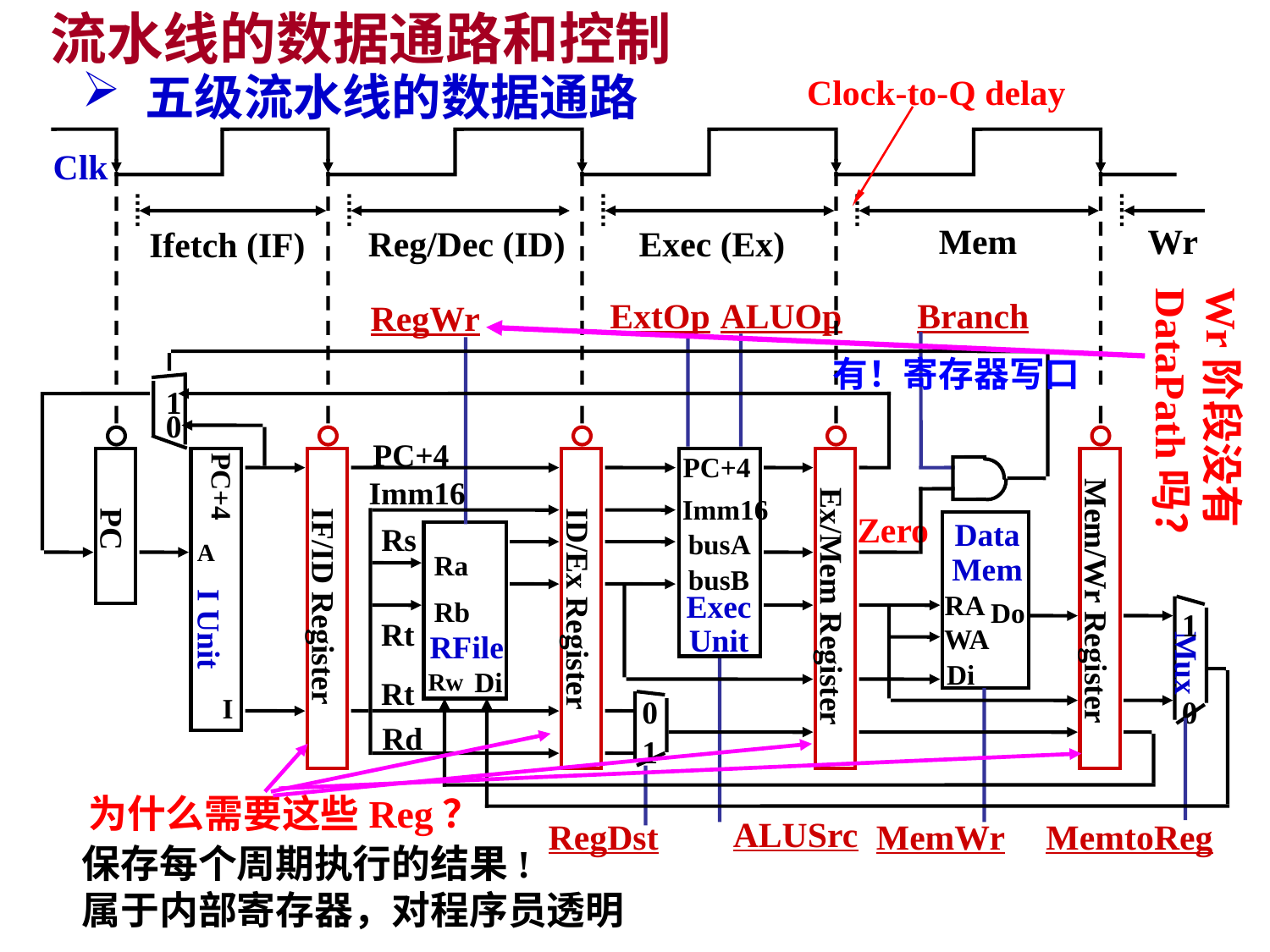

# 流水线的数据通路和控制
五级流水线的数据通路
Clock-to-Q delay

Clk

Mem
Wr
Reg/Dec (ID)
Exec (Ex)
Ifetch (IF)

ExtOp
ALUOp
Branch
RegWr

有！寄存器写口

Wr阶段没有DataPath吗？

1

0

PC+4
PC+4

PC+4
Imm16

Imm16

Zero
PC

Data
Mem
Rs
busA

A

Ra

busB

Mem/Wr Register
IF/ID Register
RA
Ex/Mem Register
ID/Ex Register

Exec
Unit

Rb
Do

1

Mux
0

I Unit

Rt
WA

RFile

Di

Di
Rw
Rt

I
0

Rd

1

为什么需要这些Reg？

ALUSrc
RegDst
MemWr
MemtoReg
保存每个周期执行的结果!
属于内部寄存器，对程序员透明